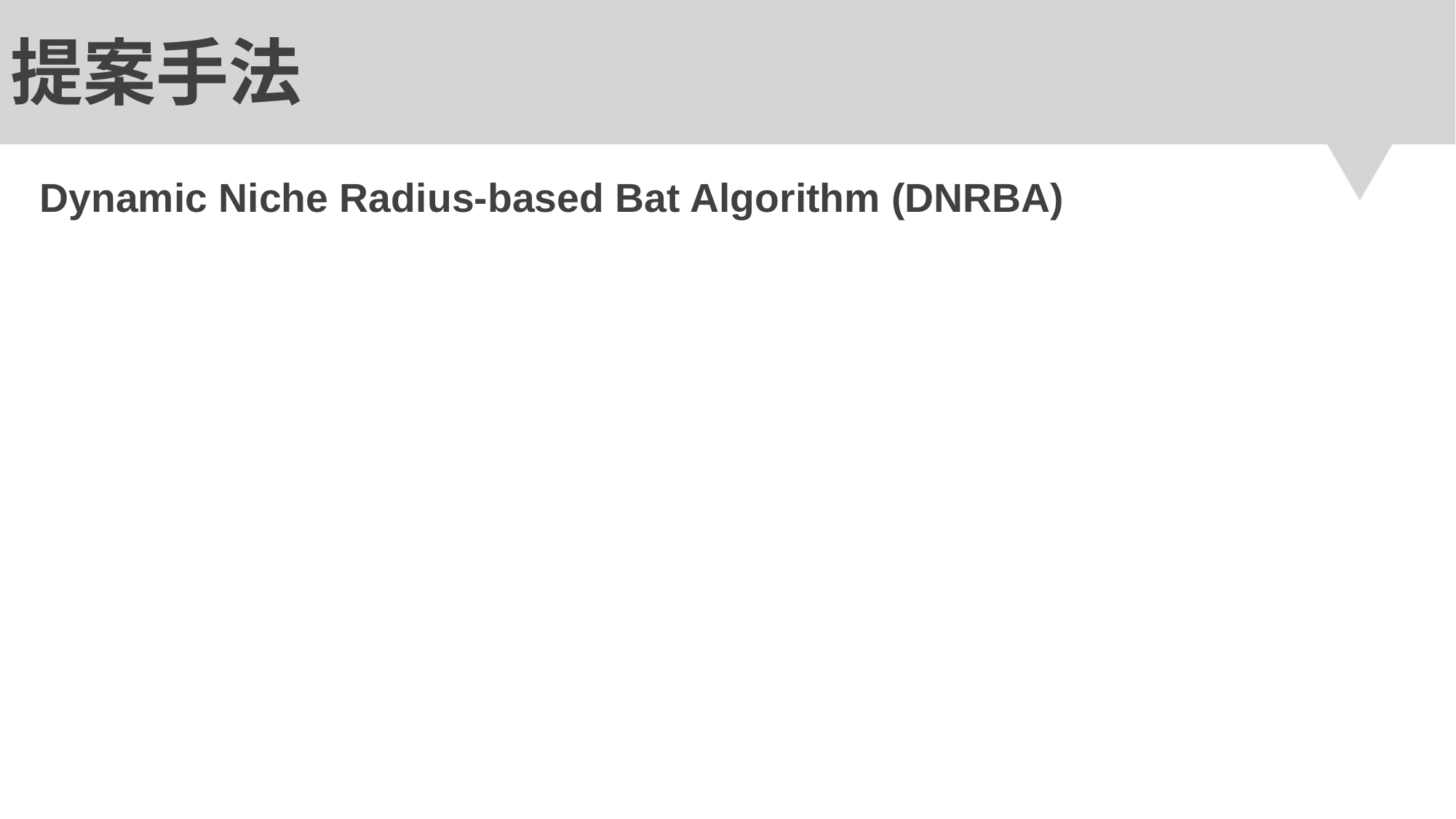

# 提案手法
Dynamic Niche Radius-based Bat Algorithm (DNRBA)